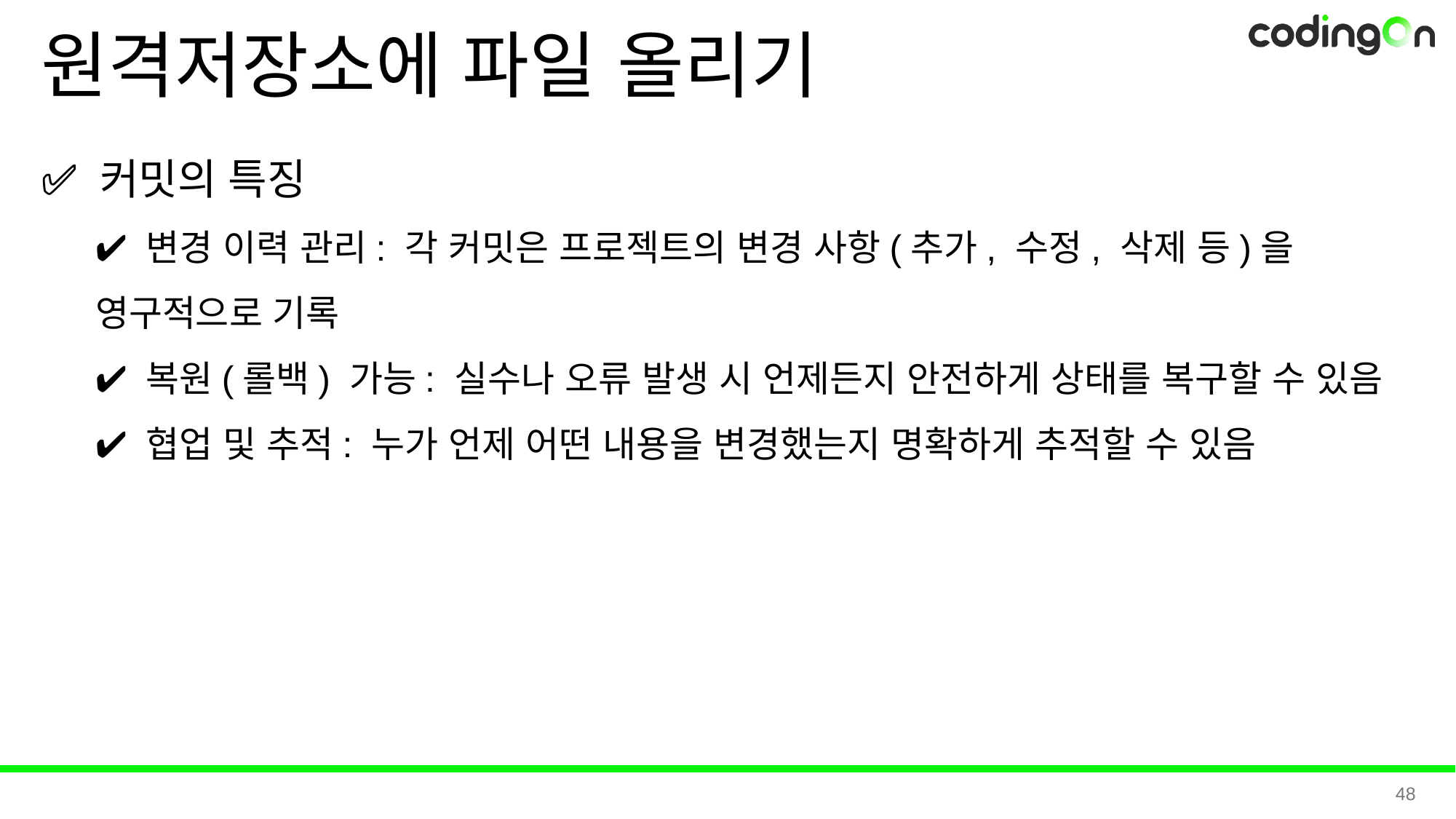

원격저장소에 파일 올리기
✅ 커밋의 특징
✔️ 변경 이력 관리: 각 커밋은 프로젝트의 변경 사항(추가, 수정, 삭제 등)을 영구적으로 기록
✔️ 복원(롤백) 가능: 실수나 오류 발생 시 언제든지 안전하게 상태를 복구할 수 있음
✔️ 협업 및 추적: 누가 언제 어떤 내용을 변경했는지 명확하게 추적할 수 있음

48